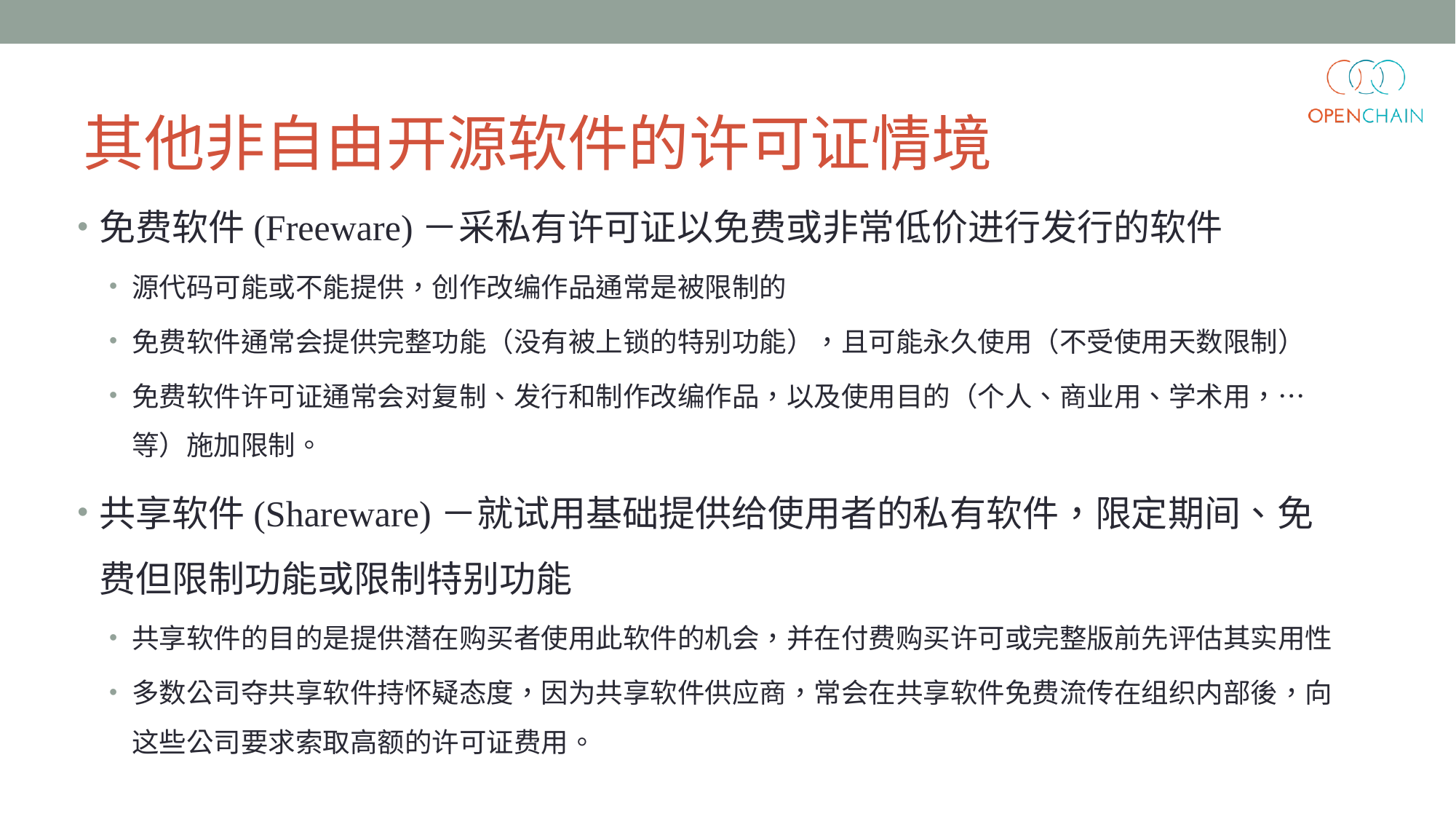

# 其他非自由开源软件的许可证情境
免费软件(Freeware)－采私有许可证以免费或非常低价进行发行的软件
源代码可能或不能提供，创作改编作品通常是被限制的
免费软件通常会提供完整功能（没有被上锁的特别功能），且可能永久使用（不受使用天数限制）
免费软件许可证通常会对复制、发行和制作改编作品，以及使用目的（个人、商业用、学术用，…等）施加限制。
共享软件(Shareware)－就试用基础提供给使用者的私有软件，限定期间、免费但限制功能或限制特别功能
共享软件的目的是提供潜在购买者使用此软件的机会，并在付费购买许可或完整版前先评估其实用性
多数公司夺共享软件持怀疑态度，因为共享软件供应商，常会在共享软件免费流传在组织内部後，向这些公司要求索取高额的许可证费用。